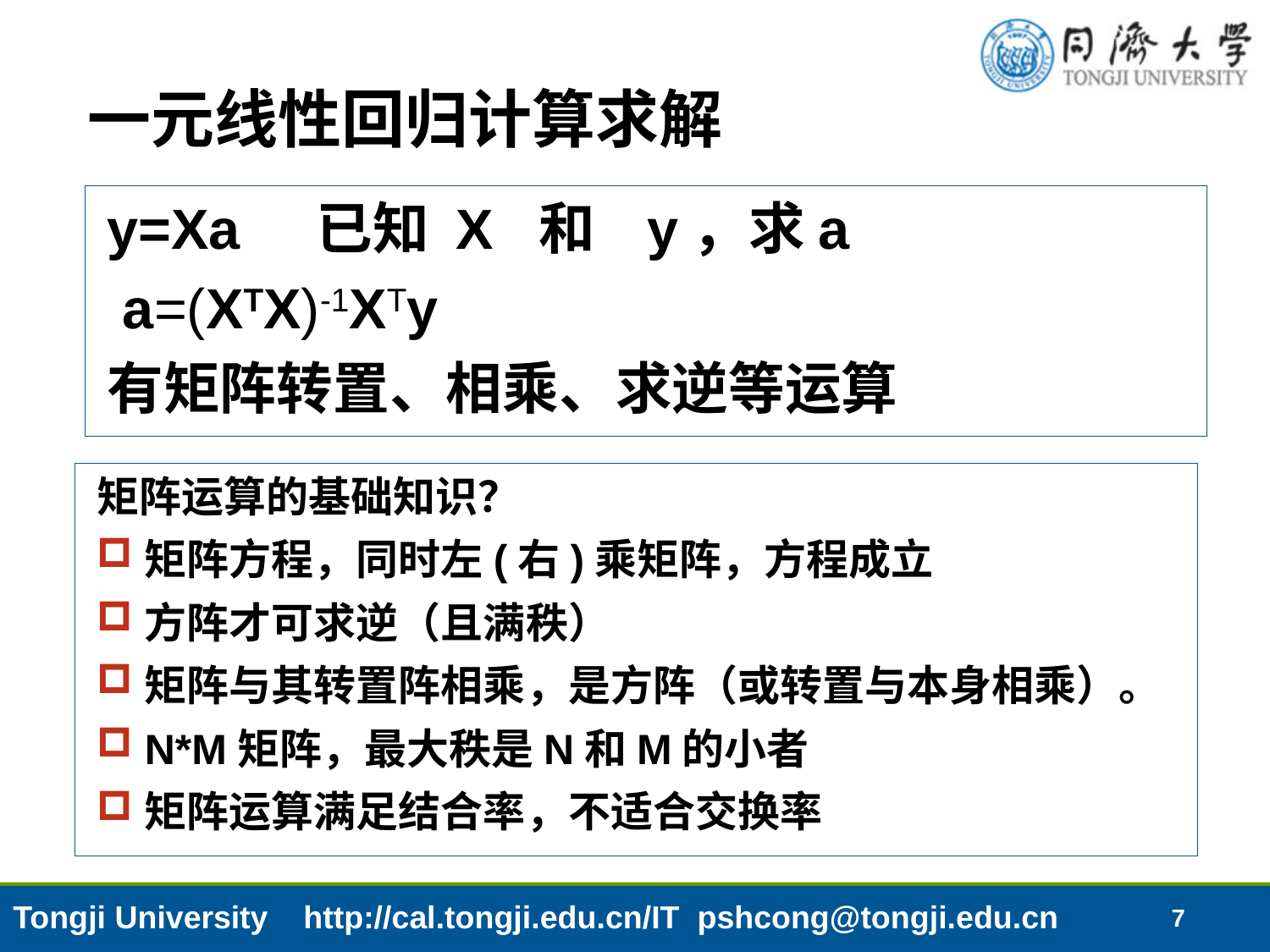

# 一元线性回归计算求解
y=Xa    已知 X  和   y，求a
 a=(XTX)-1XTy
有矩阵转置、相乘、求逆等运算
矩阵运算的基础知识？
矩阵方程，同时左(右)乘矩阵，方程成立
方阵才可求逆（且满秩）
矩阵与其转置阵相乘，是方阵（或转置与本身相乘）。
N*M矩阵，最大秩是N和M的小者
矩阵运算满足结合率，不适合交换率